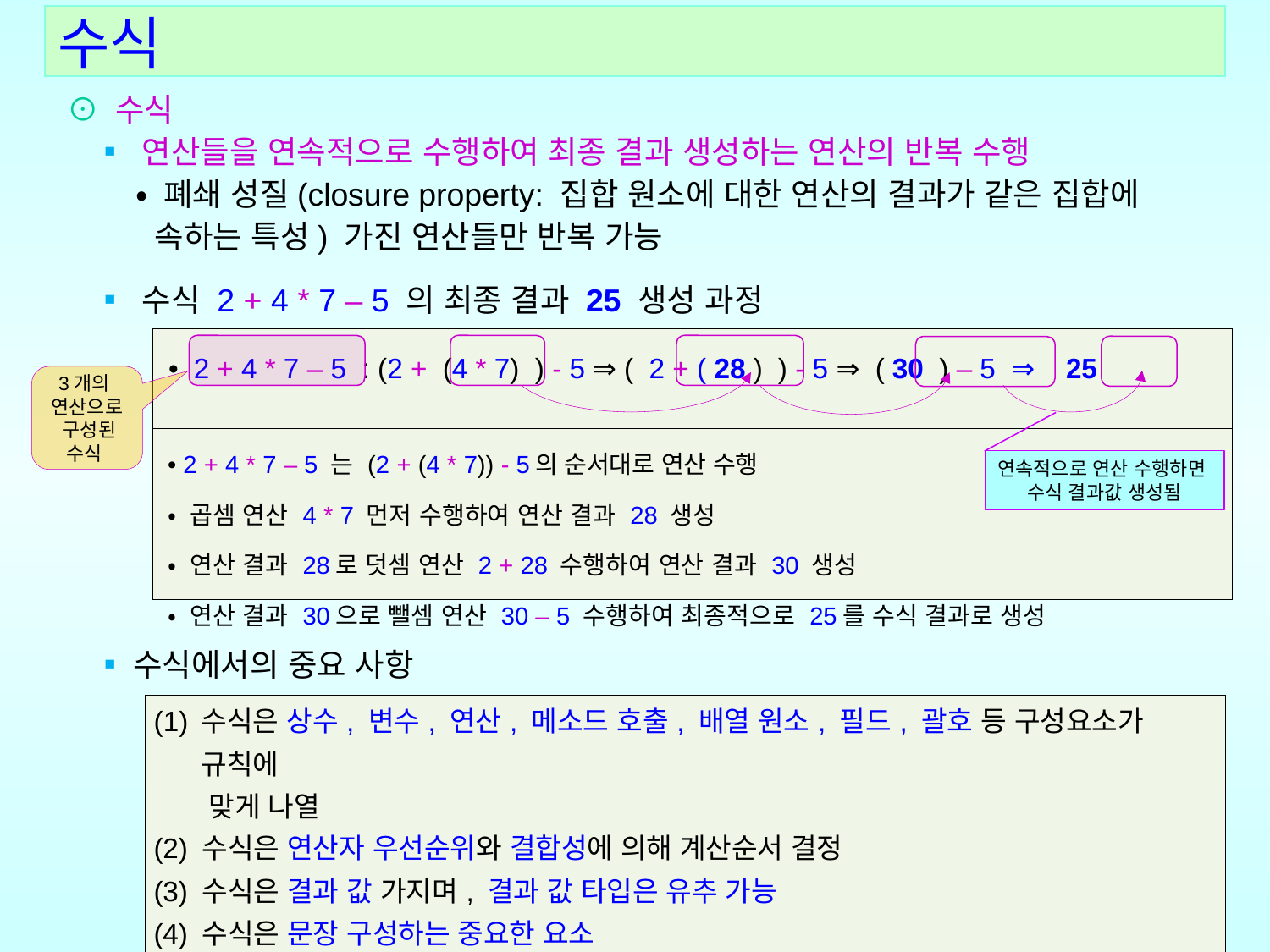

수식
⊙ 수식
   ▪ 연산들을 연속적으로 수행하여 최종 결과 생성하는 연산의 반복 수행
        • 폐쇄 성질(closure property: 집합 원소에 대한 연산의 결과가 같은 집합에
         속하는 특성) 가진 연산들만 반복 가능
   ▪ 수식 2 + 4 * 7 – 5 의 최종 결과 25 생성 과정

   ▪수식에서의 중요 사항

| • 2 + 4 \* 7 – 5 : (2 + (4 \* 7) ) - 5 ⇒ ( 2 + ( 28 ) ) - 5 ⇒ ( 30 ) – 5 ⇒ 25 |
| --- |
| • 2 + 4 \* 7 – 5 는 (2 + (4 \* 7)) - 5의 순서대로 연산 수행 • 곱셈 연산 4 \* 7 먼저 수행하여 연산 결과 28 생성 • 연산 결과 28로 덧셈 연산 2 + 28 수행하여 연산 결과 30 생성 • 연산 결과 30으로 뺄셈 연산 30 – 5 수행하여 최종적으로 25를 수식 결과로 생성 |

3개의
연산으로
 구성된  수식
연속적으로 연산 수행하면
수식 결과값 생성됨
| 수식은 상수, 변수, 연산, 메소드 호출, 배열 원소, 필드, 괄호 등 구성요소가 규칙에 맞게 나열 (2) 수식은 연산자 우선순위와 결합성에 의해 계산순서 결정 (3) 수식은 결과 값 가지며, 결과 값 타입은 유추 가능 (4) 수식은 문장 구성하는 중요한 요소 |
| --- |